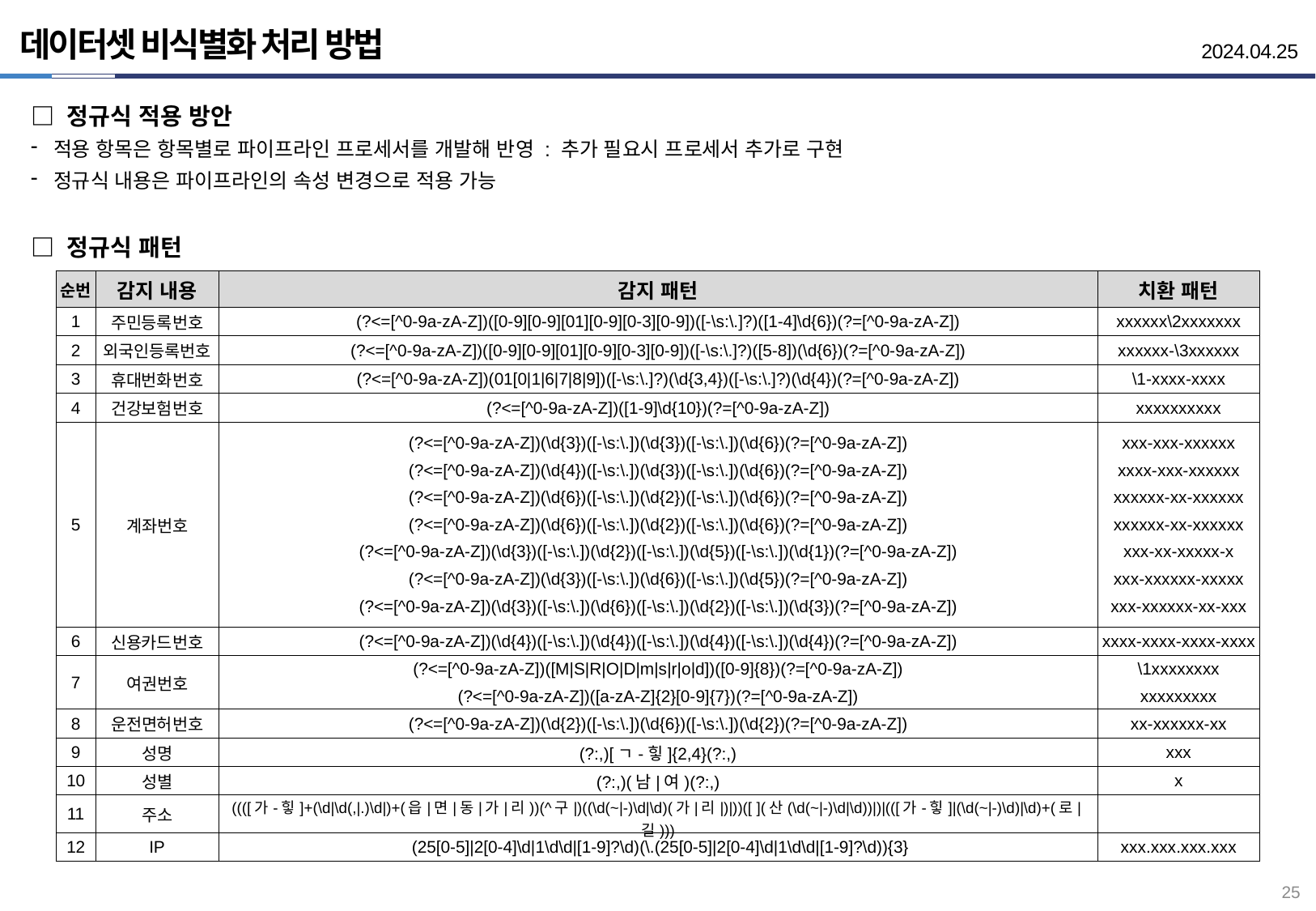

데이터셋 비식별화 처리 방법
2024.04.25
□ 정규식 적용 방안
적용 항목은 항목별로 파이프라인 프로세서를 개발해 반영 : 추가 필요시 프로세서 추가로 구현
정규식 내용은 파이프라인의 속성 변경으로 적용 가능

□ 정규식 패턴
| 순번 | 감지 내용 | 감지 패턴 | 치환 패턴 |
| --- | --- | --- | --- |
| 1 | 주민등록번호 | (?<=[^0-9a-zA-Z])([0-9][0-9][01][0-9][0-3][0-9])([-\s:\.]?)([1-4]\d{6})(?=[^0-9a-zA-Z]) | xxxxxx\2xxxxxxx |
| 2 | 외국인등록번호 | (?<=[^0-9a-zA-Z])([0-9][0-9][01][0-9][0-3][0-9])([-\s:\.]?)([5-8])(\d{6})(?=[^0-9a-zA-Z]) | xxxxxx-\3xxxxxx |
| 3 | 휴대번화번호 | (?<=[^0-9a-zA-Z])(01[0|1|6|7|8|9])([-\s:\.]?)(\d{3,4})([-\s:\.]?)(\d{4})(?=[^0-9a-zA-Z]) | \1-xxxx-xxxx |
| 4 | 건강보험번호 | (?<=[^0-9a-zA-Z])([1-9]\d{10})(?=[^0-9a-zA-Z]) | xxxxxxxxxx |
| 5 | 계좌번호 | (?<=[^0-9a-zA-Z])(\d{3})([-\s:\.])(\d{3})([-\s:\.])(\d{6})(?=[^0-9a-zA-Z]) (?<=[^0-9a-zA-Z])(\d{4})([-\s:\.])(\d{3})([-\s:\.])(\d{6})(?=[^0-9a-zA-Z]) (?<=[^0-9a-zA-Z])(\d{6})([-\s:\.])(\d{2})([-\s:\.])(\d{6})(?=[^0-9a-zA-Z]) (?<=[^0-9a-zA-Z])(\d{6})([-\s:\.])(\d{2})([-\s:\.])(\d{6})(?=[^0-9a-zA-Z]) (?<=[^0-9a-zA-Z])(\d{3})([-\s:\.])(\d{2})([-\s:\.])(\d{5})([-\s:\.])(\d{1})(?=[^0-9a-zA-Z]) (?<=[^0-9a-zA-Z])(\d{3})([-\s:\.])(\d{6})([-\s:\.])(\d{5})(?=[^0-9a-zA-Z]) (?<=[^0-9a-zA-Z])(\d{3})([-\s:\.])(\d{6})([-\s:\.])(\d{2})([-\s:\.])(\d{3})(?=[^0-9a-zA-Z]) | xxx-xxx-xxxxxx xxxx-xxx-xxxxxx xxxxxx-xx-xxxxxx xxxxxx-xx-xxxxxx xxx-xx-xxxxx-x xxx-xxxxxx-xxxxx xxx-xxxxxx-xx-xxx |
| 6 | 신용카드번호 | (?<=[^0-9a-zA-Z])(\d{4})([-\s:\.])(\d{4})([-\s:\.])(\d{4})([-\s:\.])(\d{4})(?=[^0-9a-zA-Z]) | xxxx-xxxx-xxxx-xxxx |
| 7 | 여권번호 | (?<=[^0-9a-zA-Z])([M|S|R|O|D|m|s|r|o|d])([0-9]{8})(?=[^0-9a-zA-Z]) (?<=[^0-9a-zA-Z])([a-zA-Z]{2}[0-9]{7})(?=[^0-9a-zA-Z]) | \1xxxxxxxx xxxxxxxxx |
| 8 | 운전면허번호 | (?<=[^0-9a-zA-Z])(\d{2})([-\s:\.])(\d{6})([-\s:\.])(\d{2})(?=[^0-9a-zA-Z]) | xx-xxxxxx-xx |
| 9 | 성명 | (?:,)[ㄱ-힣]{2,4}(?:,) | xxx |
| 10 | 성별 | (?:,)(남|여)(?:,) | x |
| 11 | 주소 | ((([가-힣]+(\d|\d(,|.)\d|)+(읍|면|동|가|리))(^구|)((\d(~|-)\d|\d)(가|리|)|))([ ](산(\d(~|-)\d|\d))|)|(([가-힣]|(\d(~|-)\d)|\d)+(로|길))) |  |
| 12 | IP | (25[0-5]|2[0-4]\d|1\d\d|[1-9]?\d)(\.(25[0-5]|2[0-4]\d|1\d\d|[1-9]?\d)){3} | xxx.xxx.xxx.xxx |
25